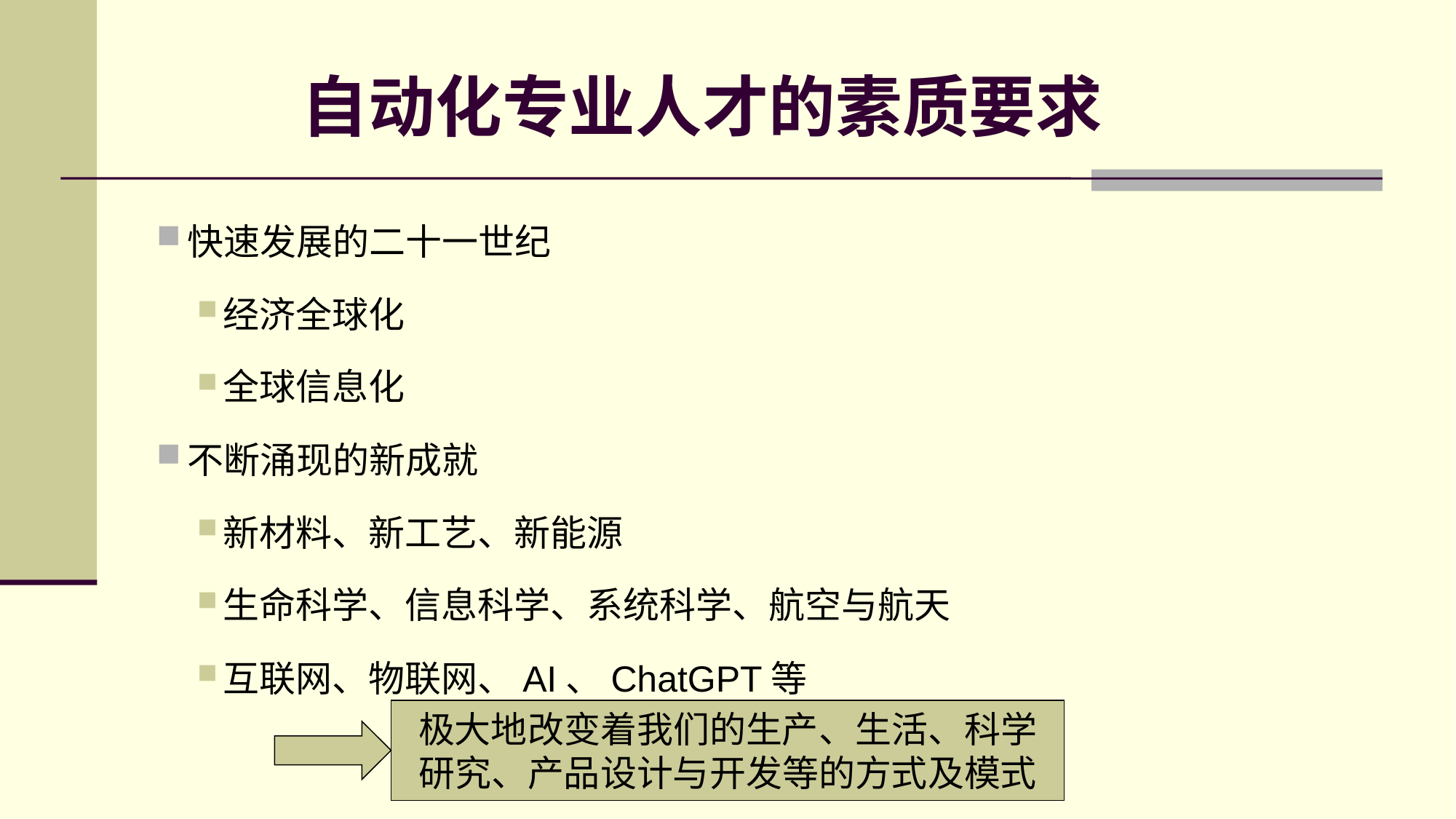

# 自动化专业人才的素质要求
快速发展的二十一世纪
经济全球化
全球信息化
不断涌现的新成就
新材料、新工艺、新能源
生命科学、信息科学、系统科学、航空与航天
互联网、物联网、AI、ChatGPT等

极大地改变着我们的生产、生活、科学
研究、产品设计与开发等的方式及模式